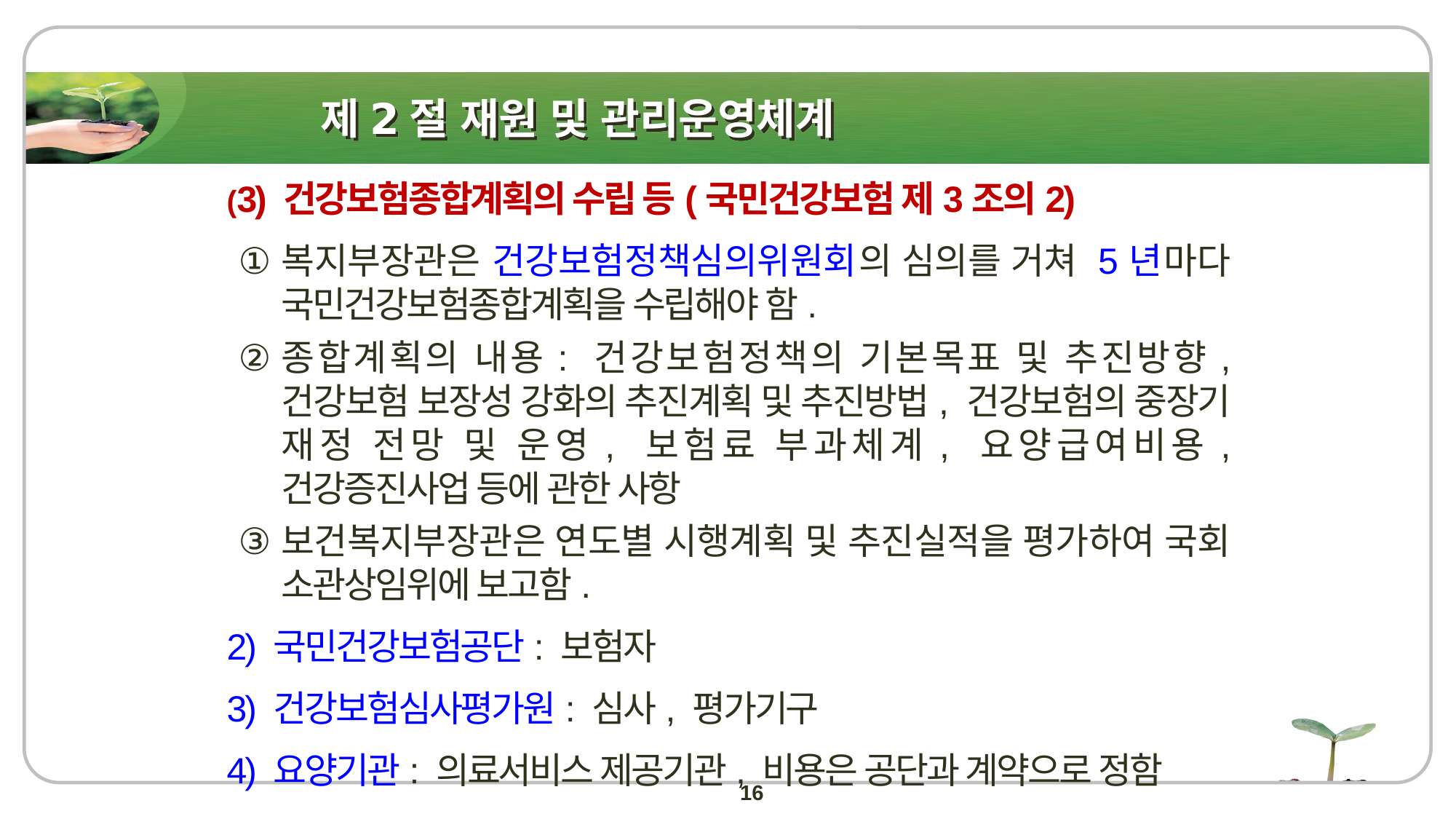

# 제2절 재원 및 관리운영체계
(3) 건강보험종합계획의 수립 등(국민건강보험 제3조의2)
복지부장관은 건강보험정책심의위원회의 심의를 거쳐 5년마다 국민건강보험종합계획을 수립해야 함.
종합계획의 내용: 건강보험정책의 기본목표 및 추진방향, 건강보험 보장성 강화의 추진계획 및 추진방법, 건강보험의 중장기 재정 전망 및 운영, 보험료 부과체계, 요양급여비용, 건강증진사업 등에 관한 사항
보건복지부장관은 연도별 시행계획 및 추진실적을 평가하여 국회 소관상임위에 보고함.
2) 국민건강보험공단: 보험자
3) 건강보험심사평가원: 심사, 평가기구
4) 요양기관: 의료서비스 제공기관, 비용은 공단과 계약으로 정함
16